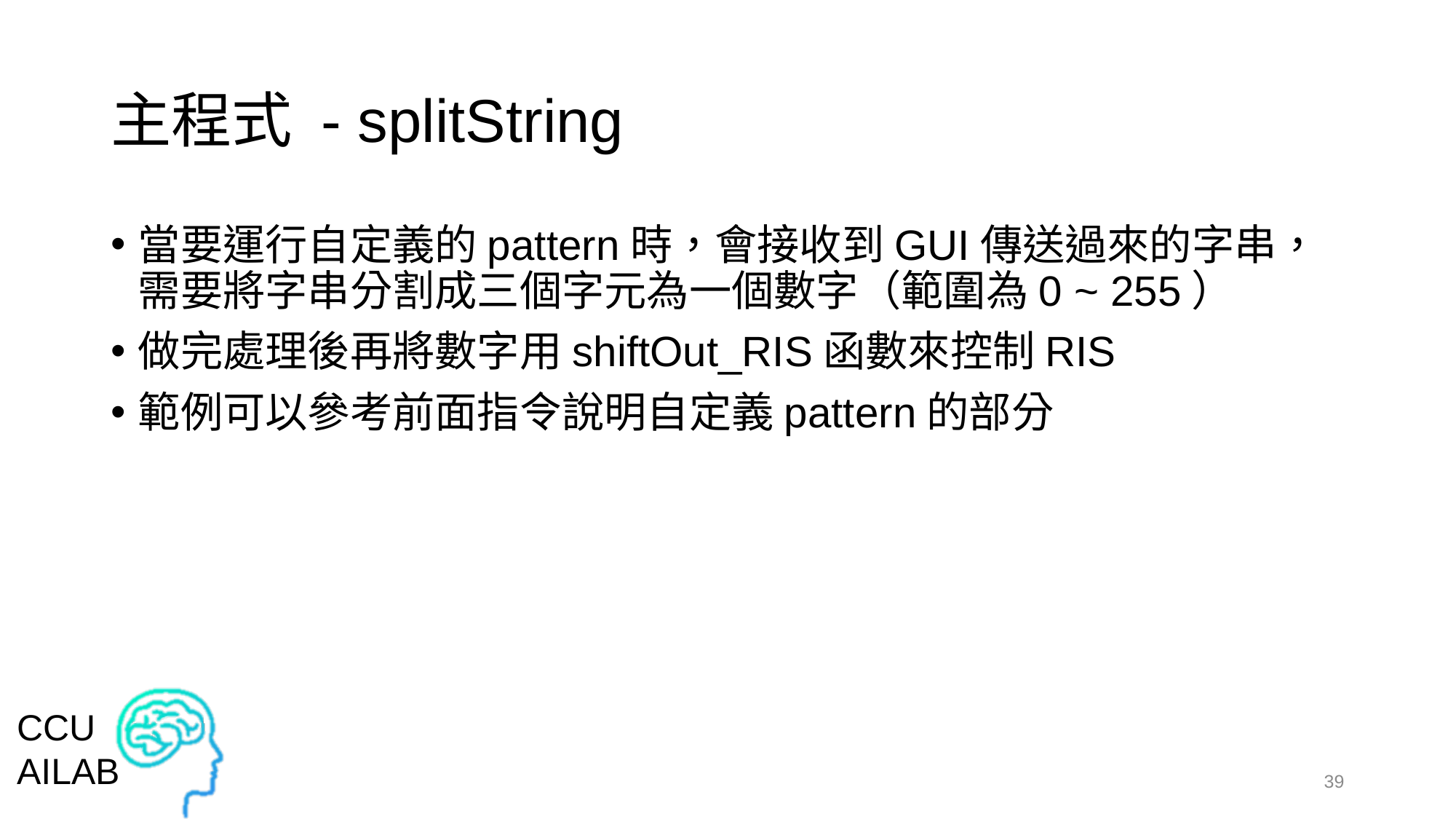

# 主程式 - splitString
當要運行自定義的pattern時，會接收到GUI傳送過來的字串，需要將字串分割成三個字元為一個數字（範圍為0 ~ 255）
做完處理後再將數字用shiftOut_RIS函數來控制RIS
範例可以參考前面指令說明自定義pattern的部分

39